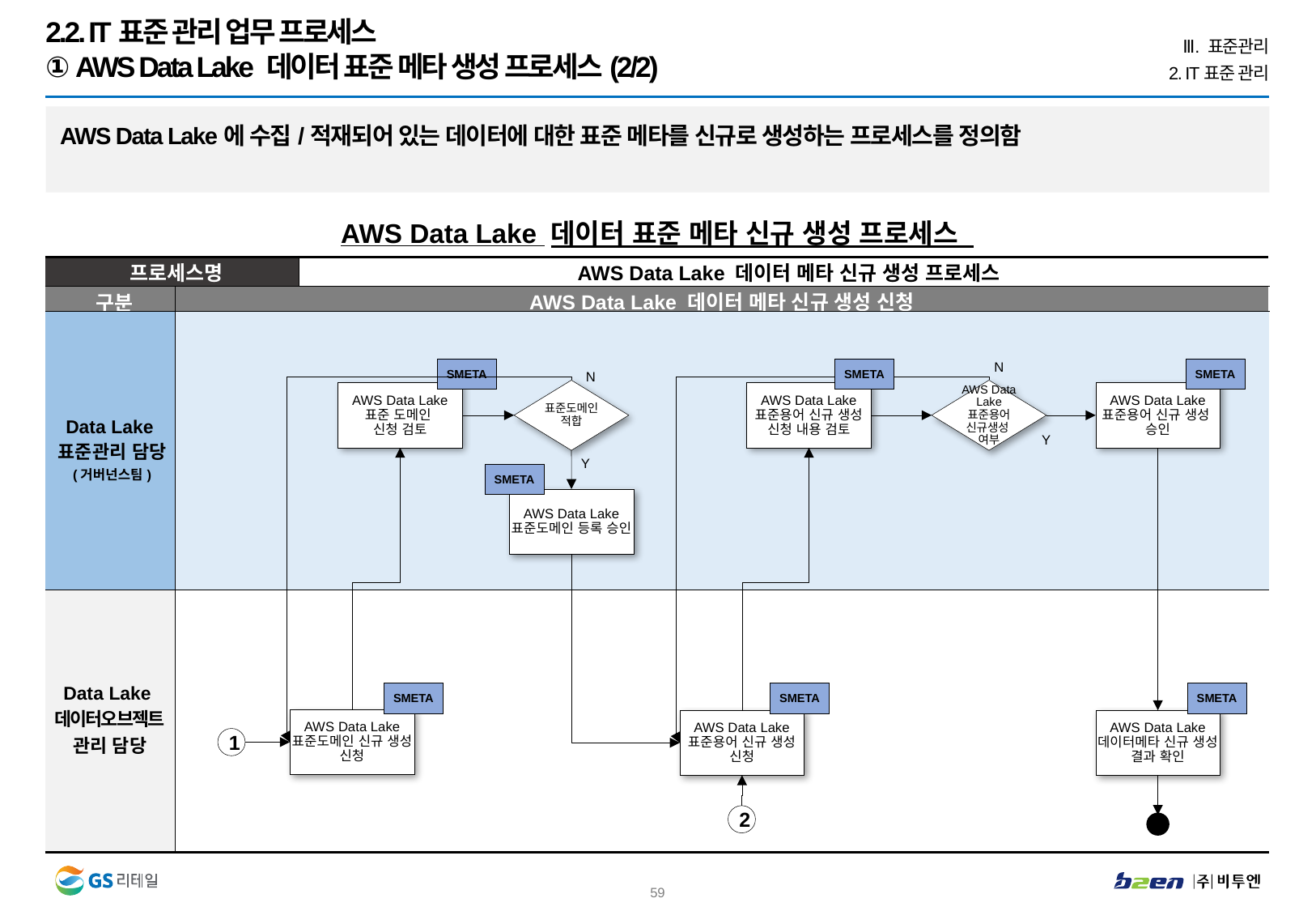

2.2. IT표준 관리 업무 프로세스
① AWS Data Lake 데이터 표준 메타 생성 프로세스(2/2)
Ⅲ. 표준관리
2. IT표준 관리
AWS Data Lake에 수집/적재되어 있는 데이터에 대한 표준 메타를 신규로 생성하는 프로세스를 정의함
AWS Data Lake 데이터 표준 메타 신규 생성 프로세스
| 프로세스명 |  | AWS Data Lake 데이터 메타 신규 생성 프로세스 |
| --- | --- | --- |
| 구분 | AWS Data Lake 데이터 메타 신규 생성 신청 |  |
| Data Lake 표준관리 담당 (거버넌스팀) |  |  |
| Data Lake 데이터오브젝트 관리 담당 |  |  |
N
SMETA
SMETA
SMETA
N
표준도메인 적합
AWS Data Lake 표준용어 신규생성  여부
AWS Data Lake 표준 도메인
신청 검토
AWS Data Lake 표준용어 신규 생성 신청 내용 검토
AWS Data Lake 표준용어 신규 생성  승인
Y
Y
SMETA
AWS Data Lake 표준도메인 등록 승인
SMETA
SMETA
SMETA
AWS Data Lake 표준도메인 신규 생성 신청
AWS Data Lake 표준용어 신규 생성 신청
AWS Data Lake 데이터메타 신규 생성 결과 확인
1
2

59